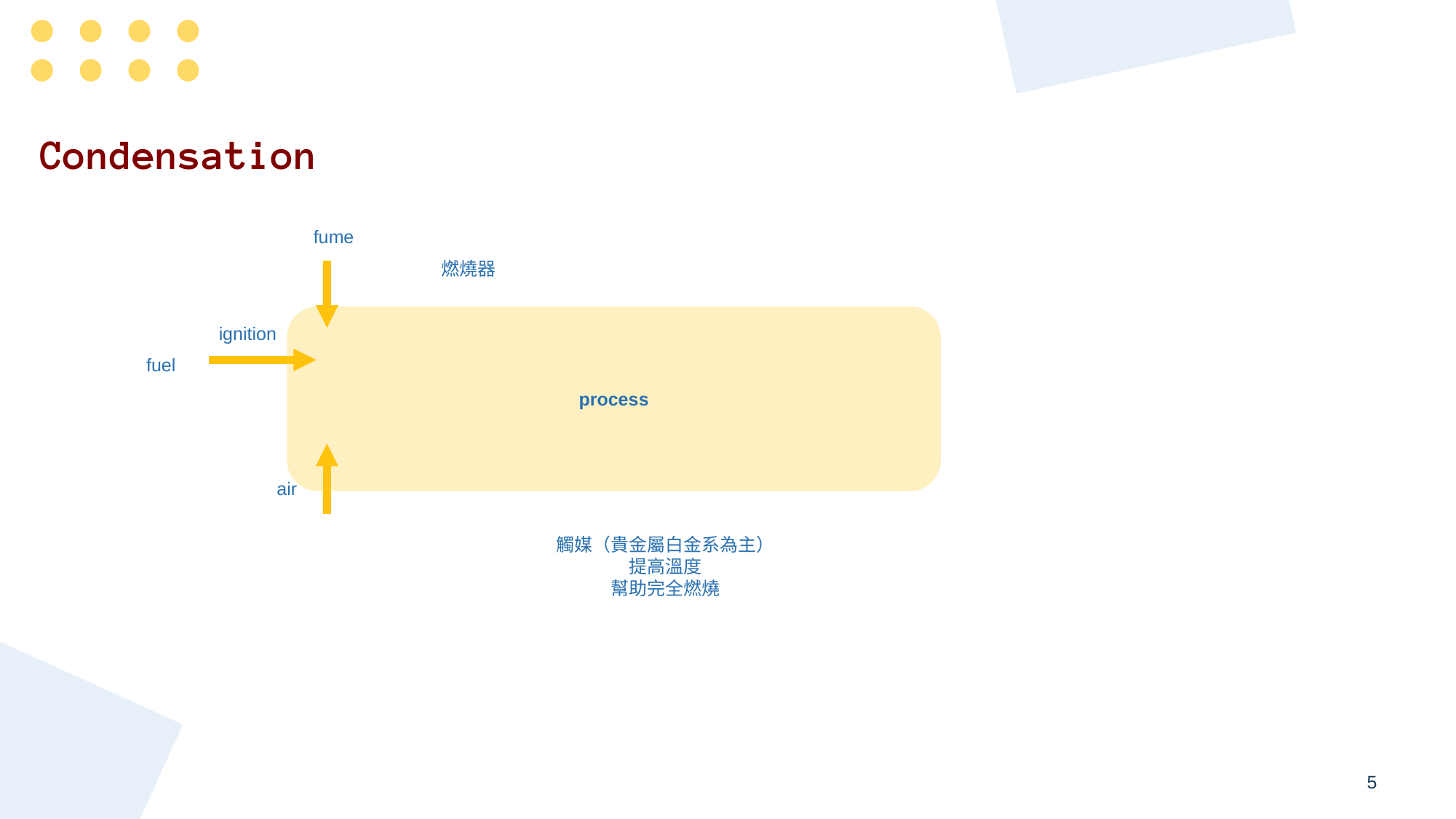

Condensation
fume
燃燒器
process
ignition
fuel
air
觸媒（貴金屬白金系為主）
提高溫度
幫助完全燃燒